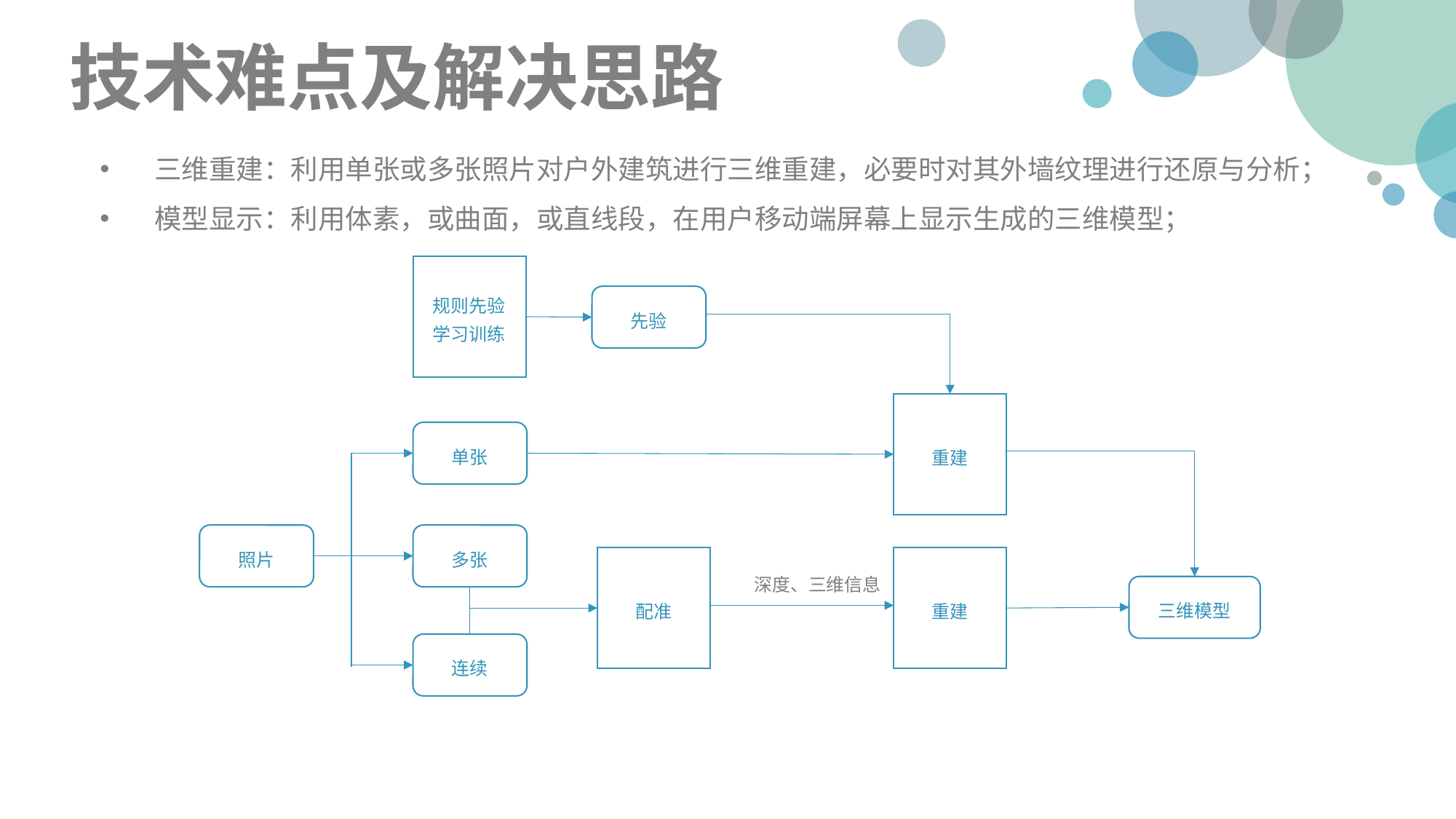

技术难点及解决思路
三维重建：利用单张或多张照片对户外建筑进行三维重建，必要时对其外墙纹理进行还原与分析；
模型显示：利用体素，或曲面，或直线段，在用户移动端屏幕上显示生成的三维模型；
规则先验
学习训练
先验
重建
单张
照片
多张
重建
配准
深度、三维信息
三维模型
连续